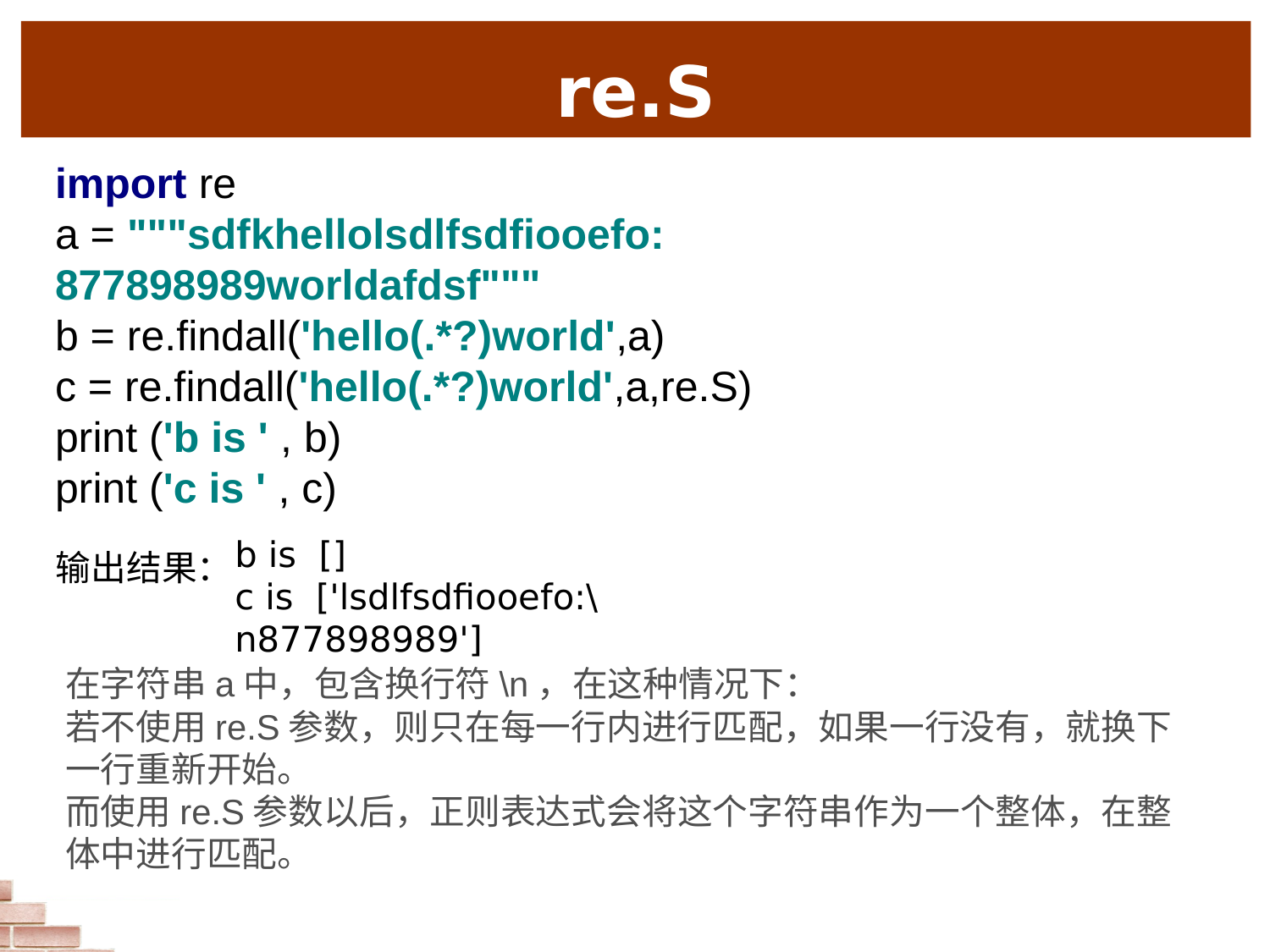

# re.S
import re
a = """sdfkhellolsdlfsdfiooefo:
877898989worldafdsf"""
b = re.findall('hello(.*?)world',a)
c = re.findall('hello(.*?)world',a,re.S)
print ('b is ' , b)
print ('c is ' , c)
b is  []
c is  ['lsdlfsdfiooefo:\n877898989']
输出结果：
在字符串a中，包含换行符\n，在这种情况下：
若不使用re.S参数，则只在每一行内进行匹配，如果一行没有，就换下一行重新开始。
而使用re.S参数以后，正则表达式会将这个字符串作为一个整体，在整体中进行匹配。